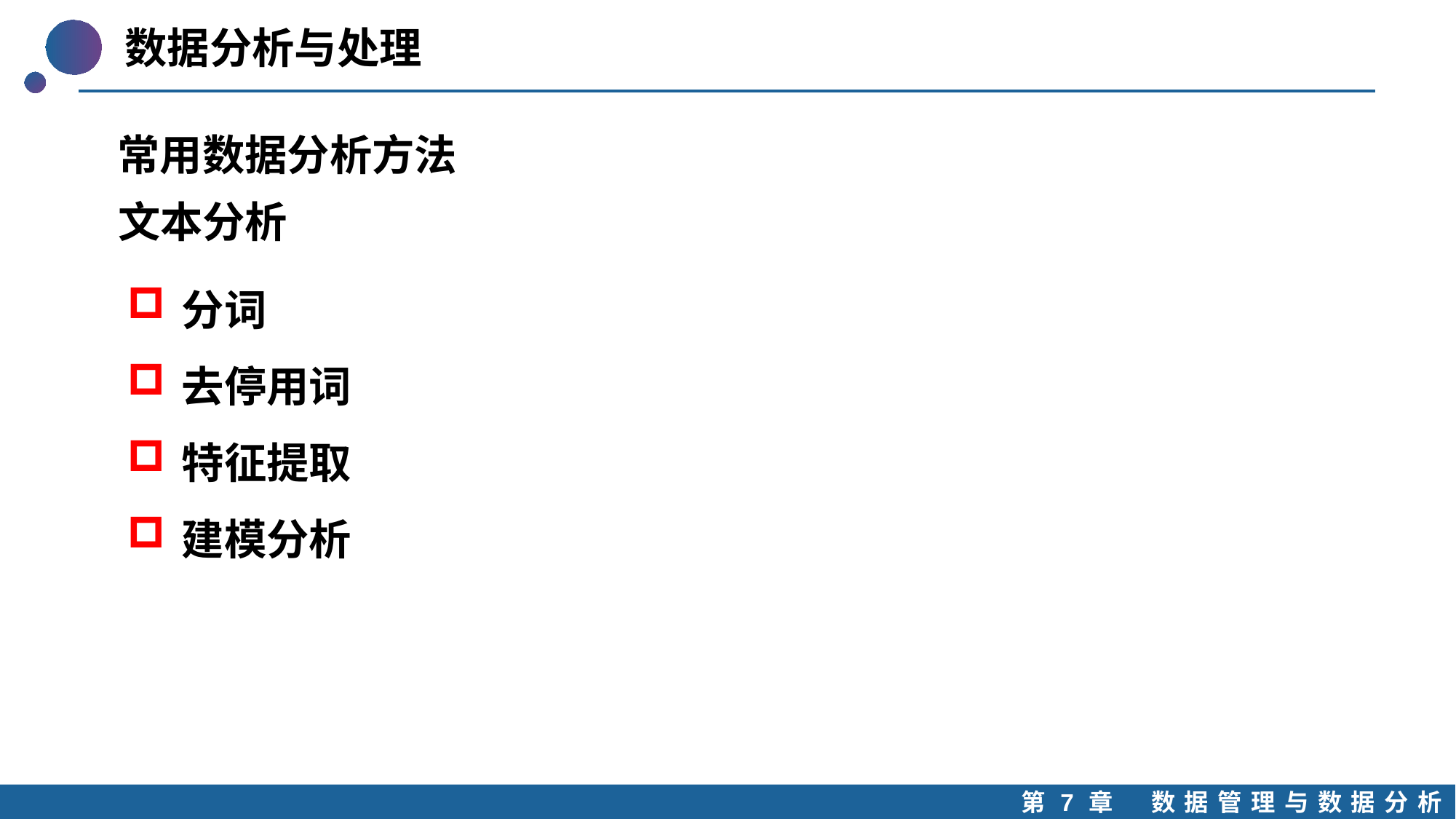

数据分析与处理

常用数据分析方法
文本分析
分词
去停用词
特征提取
建模分析
第7章  数据管理与数据分析